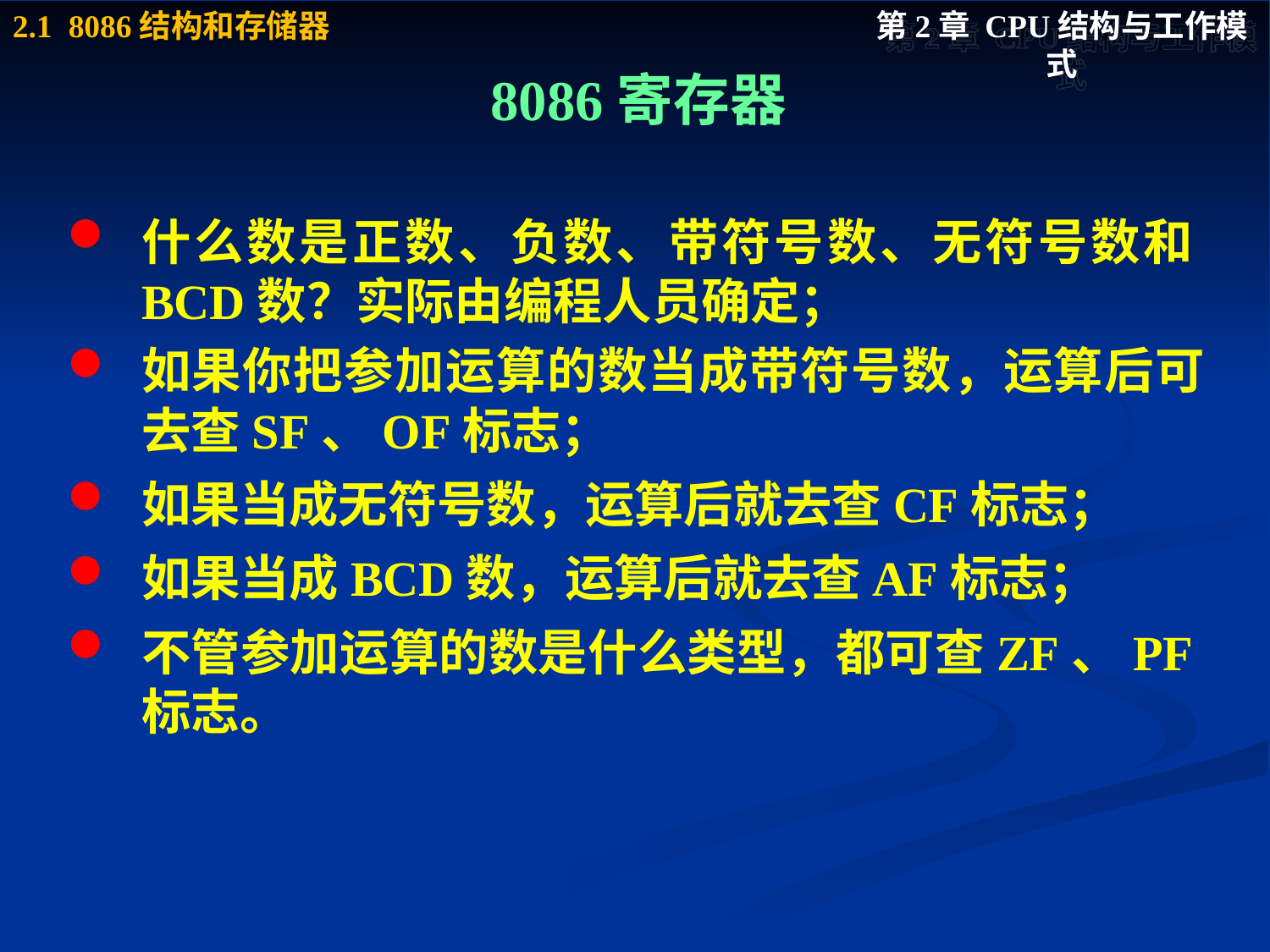

# 8086寄存器
什么数是正数、负数、带符号数、无符号数和BCD数？实际由编程人员确定；
如果你把参加运算的数当成带符号数，运算后可去查SF、OF标志；
如果当成无符号数，运算后就去查CF标志；
如果当成BCD数，运算后就去查AF标志；
不管参加运算的数是什么类型，都可查ZF、PF标志。